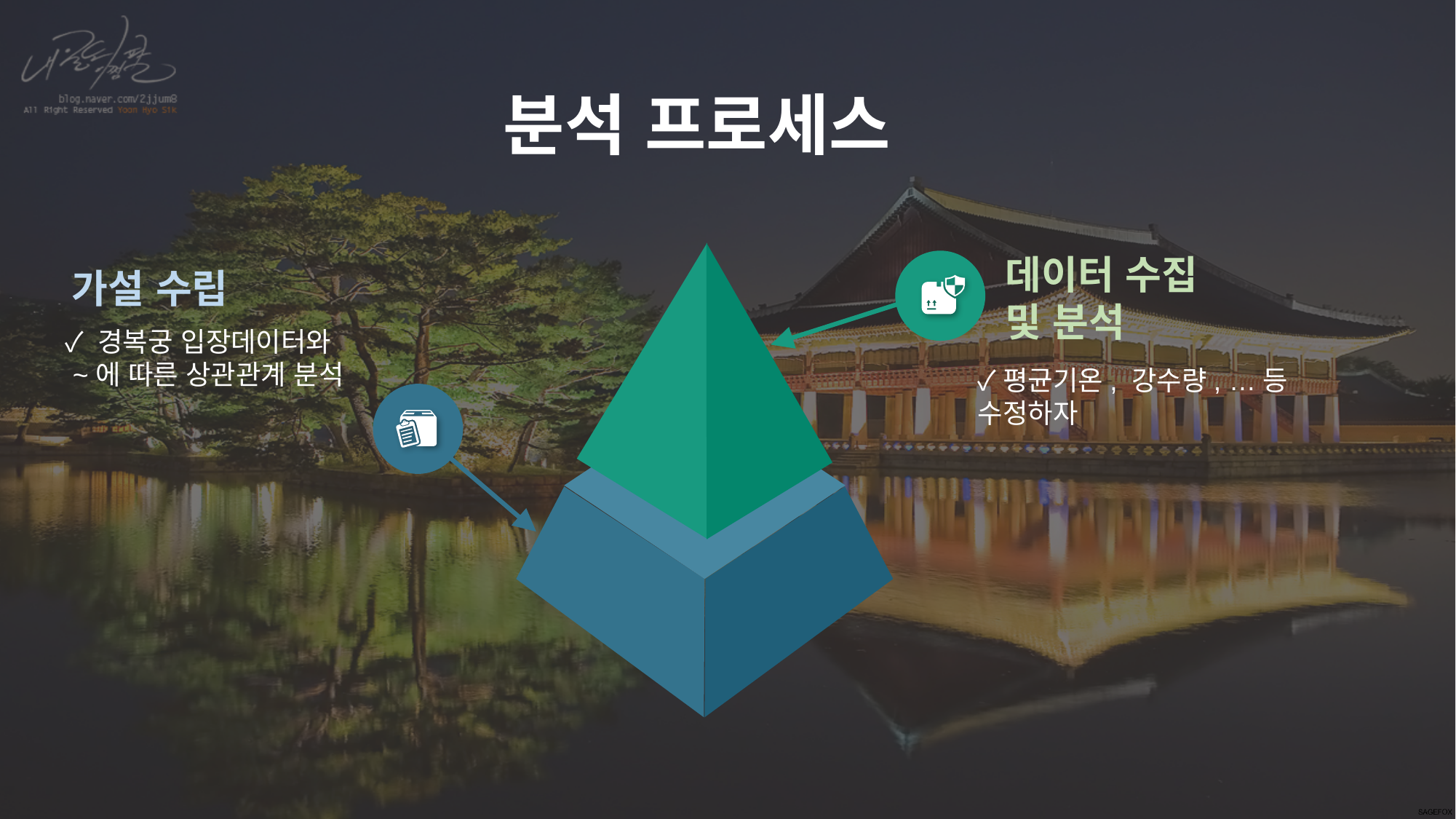

분석 프로세스

데이터 수집 및 분석
✓평균기온, 강수량, …등
수정하자

가설 수립
✓ 경복궁 입장데이터와
 ~에 따른 상관관계 분석